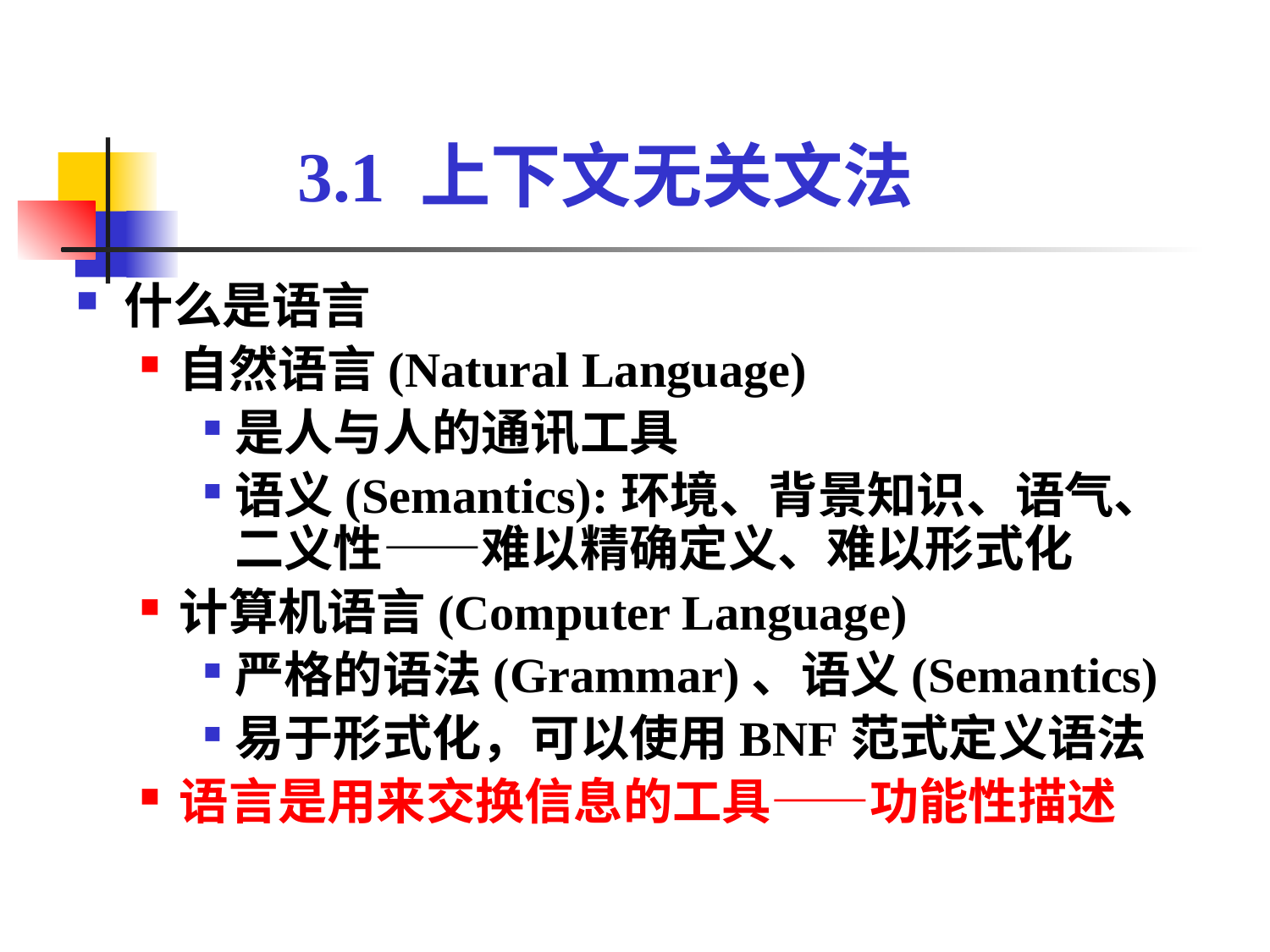

# 3.1 上下文无关文法
什么是语言
自然语言(Natural Language)
是人与人的通讯工具
语义(Semantics):环境、背景知识、语气、二义性——难以精确定义、难以形式化
计算机语言(Computer Language)
严格的语法(Grammar)、语义(Semantics)
易于形式化，可以使用BNF范式定义语法
语言是用来交换信息的工具——功能性描述